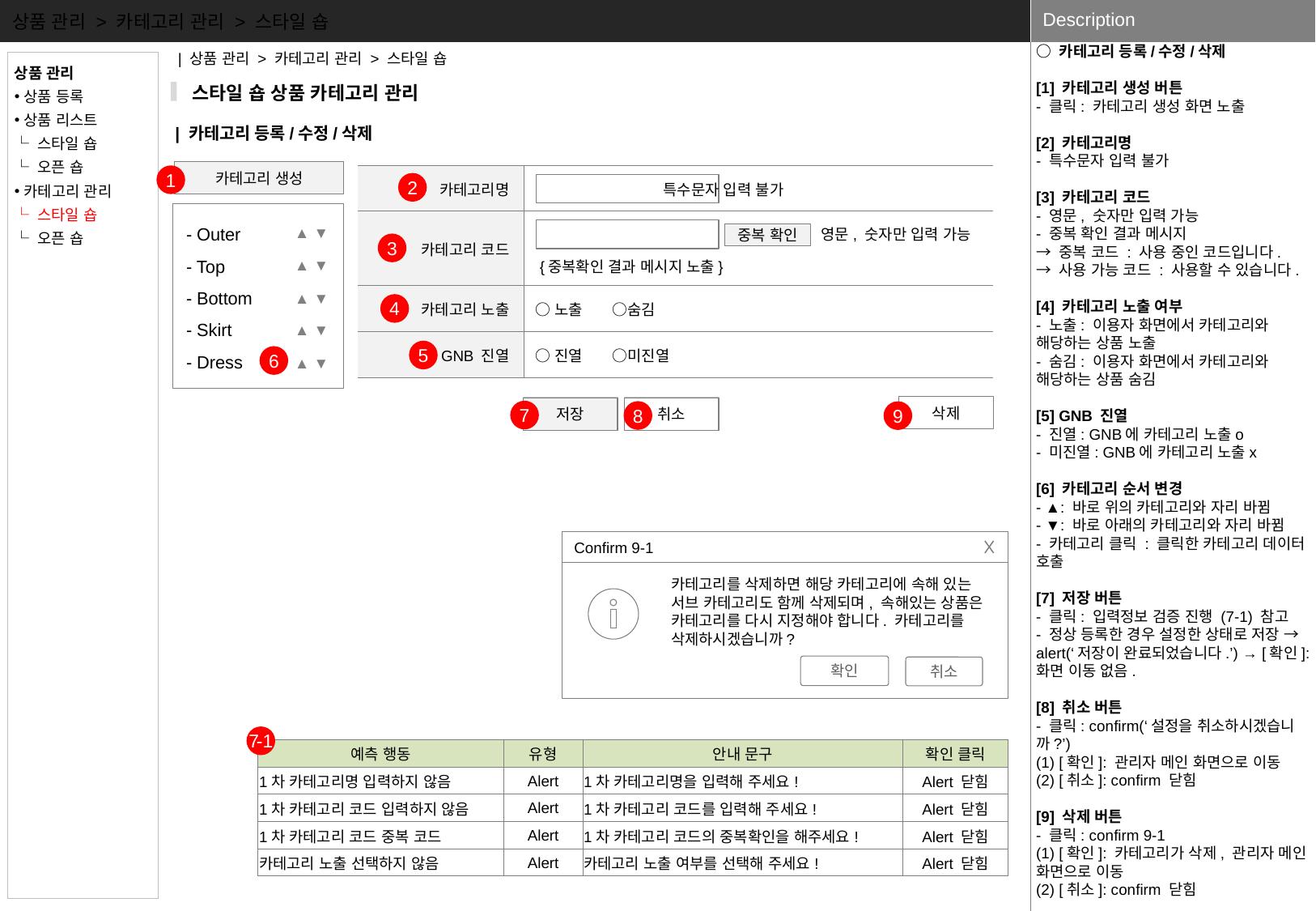

상품 관리 > 카테고리 관리 > 스타일 숍
○ 카테고리 등록/수정/삭제

[1] 카테고리 생성 버튼
- 클릭: 카테고리 생성 화면 노출

[2] 카테고리명
- 특수문자 입력 불가

[3] 카테고리 코드
- 영문, 숫자만 입력 가능
- 중복 확인 결과 메시지
→ 중복 코드 : 사용 중인 코드입니다.
→ 사용 가능 코드 : 사용할 수 있습니다.

[4] 카테고리 노출 여부
- 노출: 이용자 화면에서 카테고리와 해당하는 상품 노출
- 숨김: 이용자 화면에서 카테고리와 해당하는 상품 숨김

[5] GNB 진열
- 진열: GNB에 카테고리 노출o
- 미진열: GNB에 카테고리 노출x

[6] 카테고리 순서 변경
- ▲: 바로 위의 카테고리와 자리 바뀜
- ▼: 바로 아래의 카테고리와 자리 바뀜
- 카테고리 클릭 : 클릭한 카테고리 데이터 호출

[7] 저장 버튼
- 클릭: 입력정보 검증 진행 (7-1) 참고
- 정상 등록한 경우 설정한 상태로 저장 → alert(‘저장이 완료되었습니다.’) → [확인]: 화면 이동 없음.

[8] 취소 버튼
- 클릭: confirm(‘설정을 취소하시겠습니까?’)
(1) [확인]: 관리자 메인 화면으로 이동
(2) [취소]: confirm 닫힘

[9] 삭제 버튼
- 클릭: confirm 9-1
(1) [확인]: 카테고리가 삭제, 관리자 메인 화면으로 이동
(2) [취소]: confirm 닫힘
| 상품 관리 > 카테고리 관리 > 스타일 숍
상품 관리
상품 등록
상품 리스트
└ 스타일 숍
└ 오픈 숍
카테고리 관리
└ 스타일 숍
└ 오픈 숍

스타일 숍 상품 카테고리 관리

| 카테고리 등록/수정/삭제
카테고리 생성
| 카테고리명 | 특수문자 입력 불가 |
| --- | --- |
| 카테고리 코드 |  |
| 카테고리 노출 | ○노출 ○숨김 |
| GNB 진열 | ○진열 ○미진열 |
1
2

- Outer
- Top
- Bottom
- Skirt
- Dress
▲ ▼
영문, 숫자만 입력 가능

중복 확인
3
▲ ▼
 {중복확인 결과 메시지 노출}
▲ ▼
4
▲ ▼
▲ ▼
5
6
삭제
저장
저장
취소
취소
7
8
9
Confirm 9-1

카테고리를 삭제하면 해당 카테고리에 속해 있는 서브 카테고리도 함께 삭제되며, 속해있는 상품은 카테고리를 다시 지정해야 합니다. 카테고리를 삭제하시겠습니까?

취소
Abort
Cancel
확인
7-1
| 예측 행동 | 유형 | 안내 문구 | 확인 클릭 |
| --- | --- | --- | --- |
| 1차 카테고리명 입력하지 않음 | Alert | 1차 카테고리명을 입력해 주세요! | Alert 닫힘 |
| 1차 카테고리 코드 입력하지 않음 | Alert | 1차 카테고리 코드를 입력해 주세요! | Alert 닫힘 |
| 1차 카테고리 코드 중복 코드 | Alert | 1차 카테고리 코드의 중복확인을 해주세요! | Alert 닫힘 |
| 카테고리 노출 선택하지 않음 | Alert | 카테고리 노출 여부를 선택해 주세요! | Alert 닫힘 |